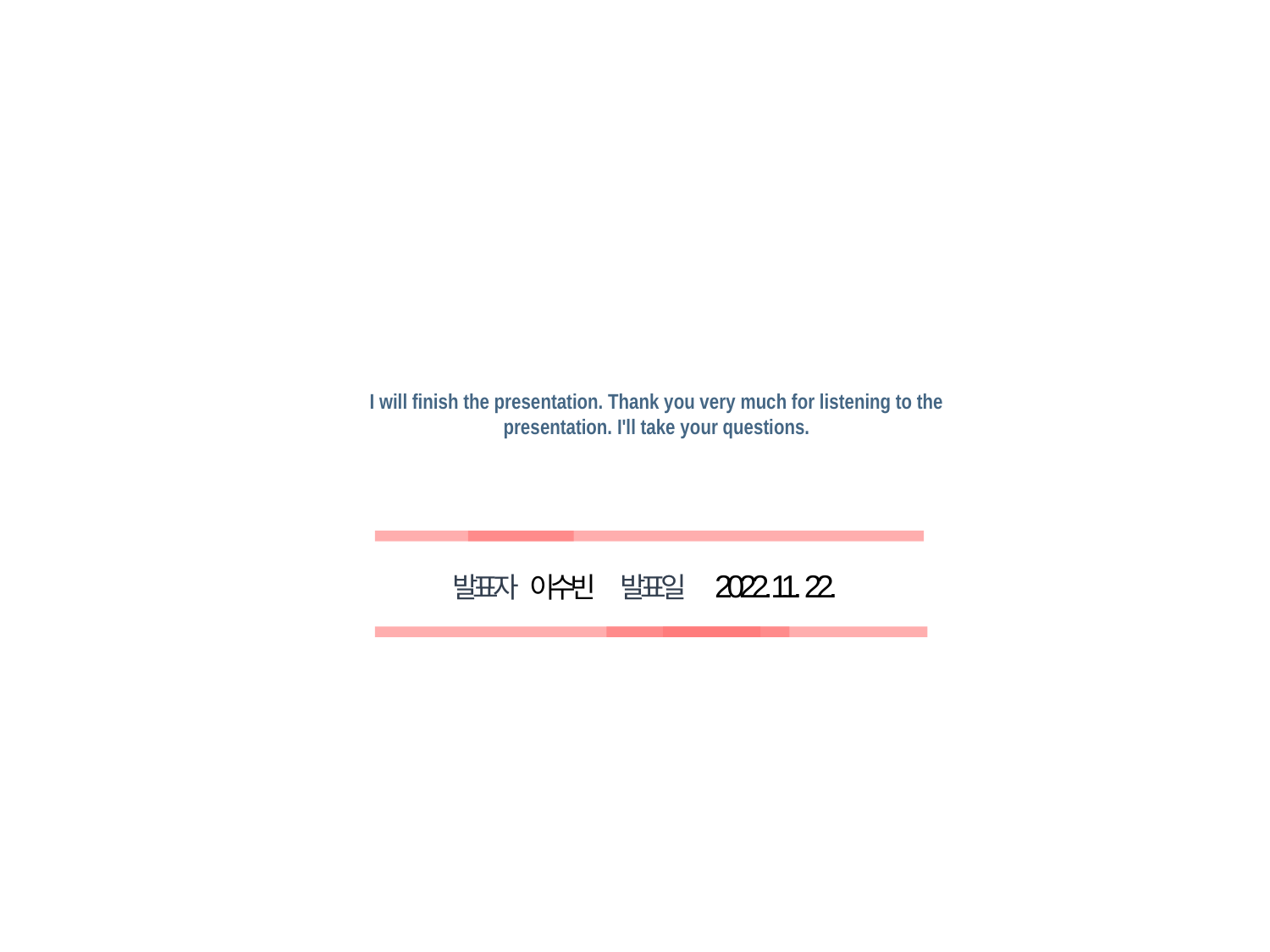

대단히 감사합니다
I will finish the presentation. Thank you very much for listening to the presentation. I'll take your questions.
발표자    이수빈    발표일   2022. 11.  22.